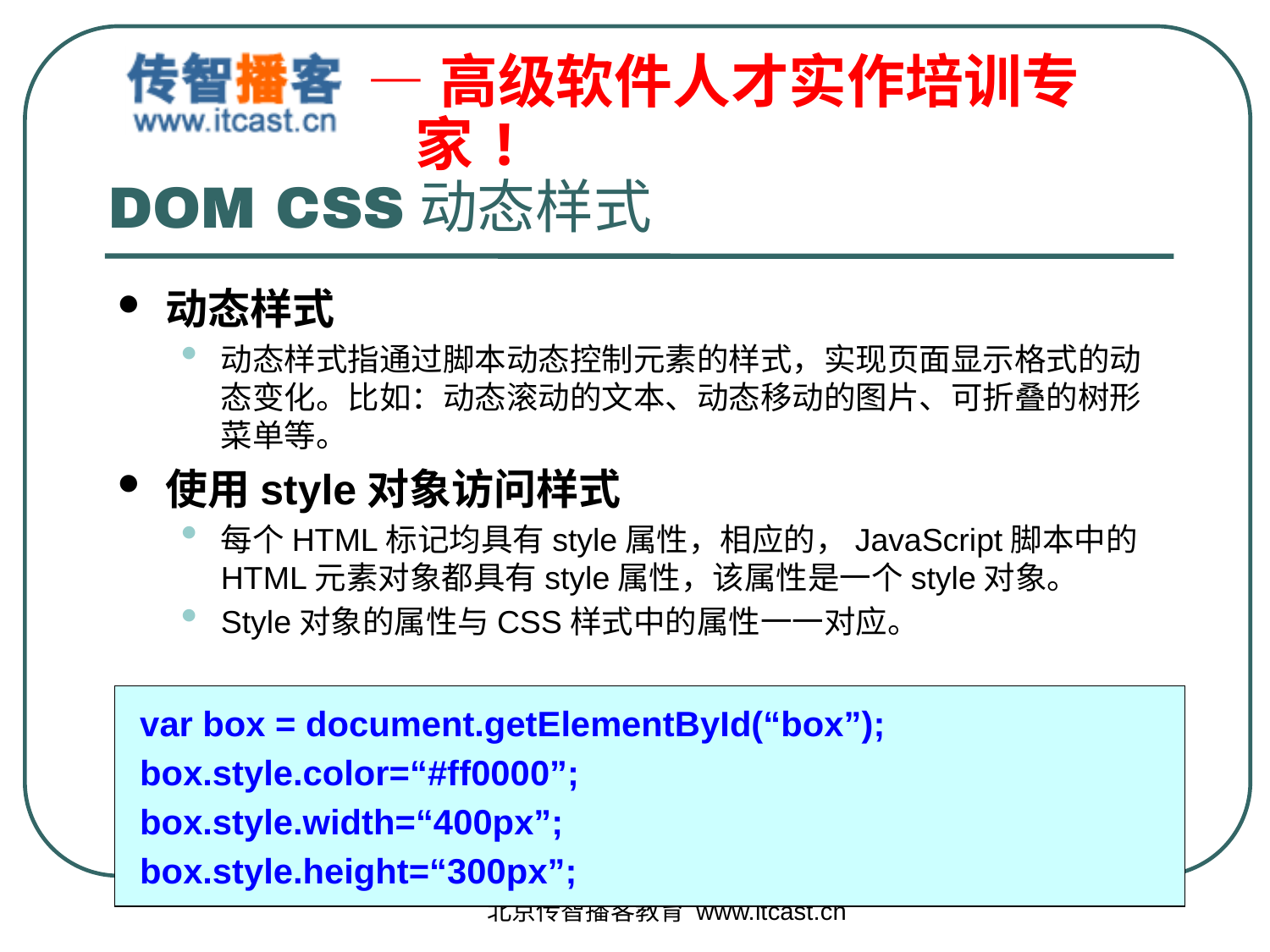

# DOM CSS动态样式
动态样式
动态样式指通过脚本动态控制元素的样式，实现页面显示格式的动态变化。比如：动态滚动的文本、动态移动的图片、可折叠的树形菜单等。
使用style对象访问样式
每个HTML标记均具有style属性，相应的，JavaScript脚本中的HTML元素对象都具有style属性，该属性是一个style对象。
Style对象的属性与CSS样式中的属性一一对应。
var box = document.getElementById(“box”);
box.style.color=“#ff0000”;
box.style.width=“400px”;
box.style.height=“300px”;